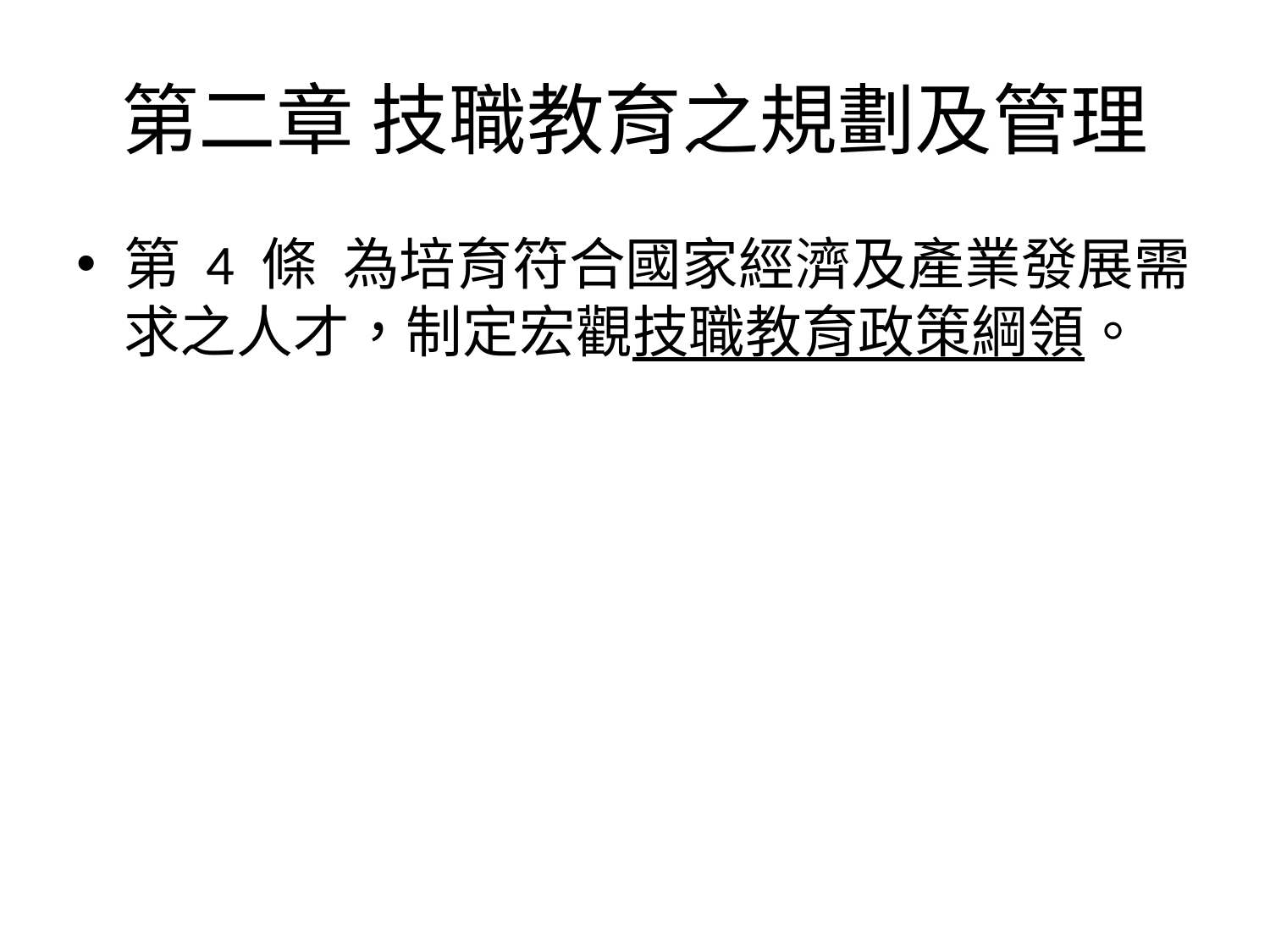

# 第二章 技職教育之規劃及管理
第 4 條  為培育符合國家經濟及產業發展需求之人才，制定宏觀技職教育政策綱領。